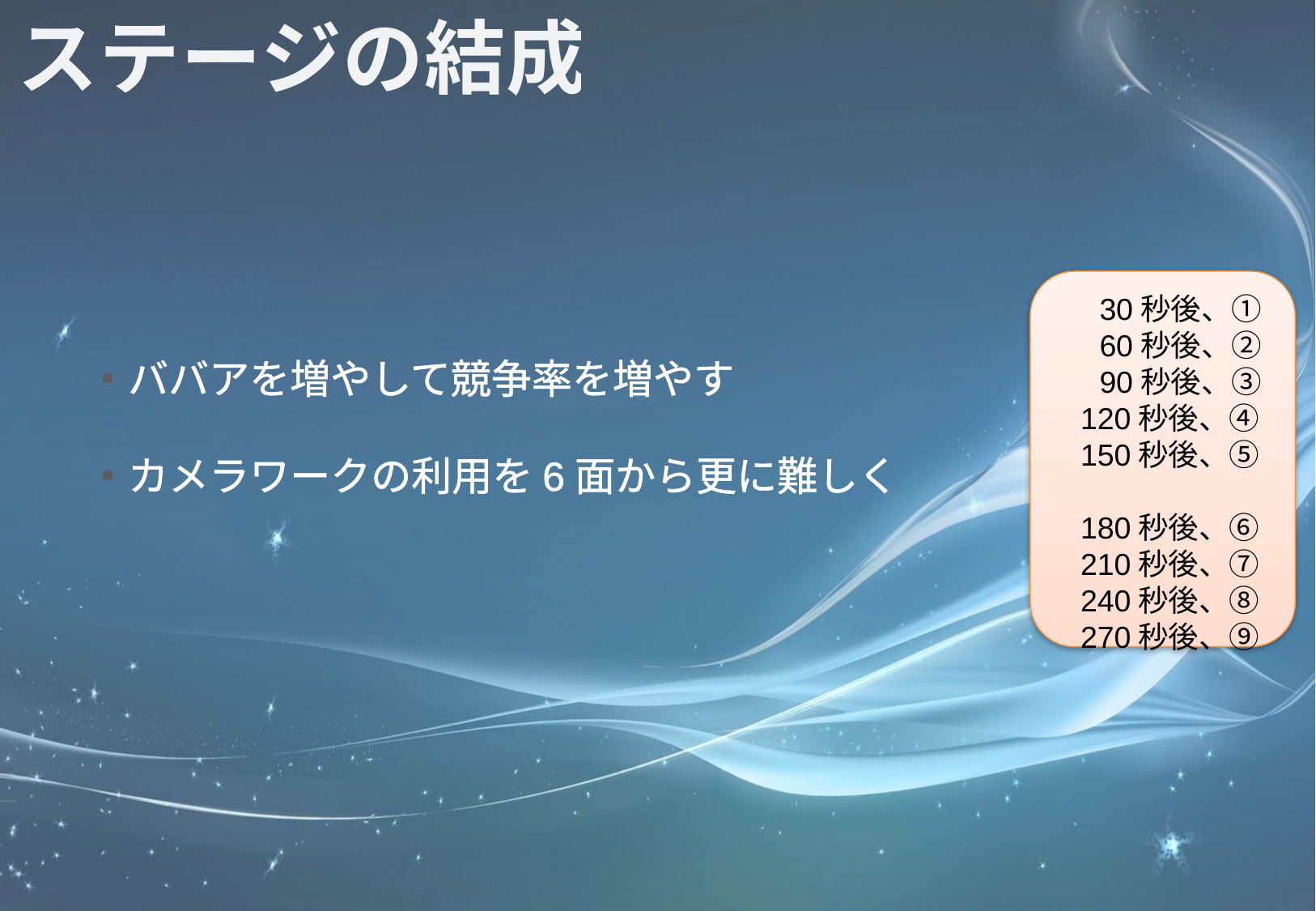

ステージの結成
　 30秒後、①
　 60秒後、②
　 90秒後、③
   120秒後、④
   150秒後、⑤
   180秒後、⑥
   210秒後、⑦
   240秒後、⑧
   270秒後、⑨
・ババアを増やして競争率を増やす

・カメラワークの利用を6面から更に難しく